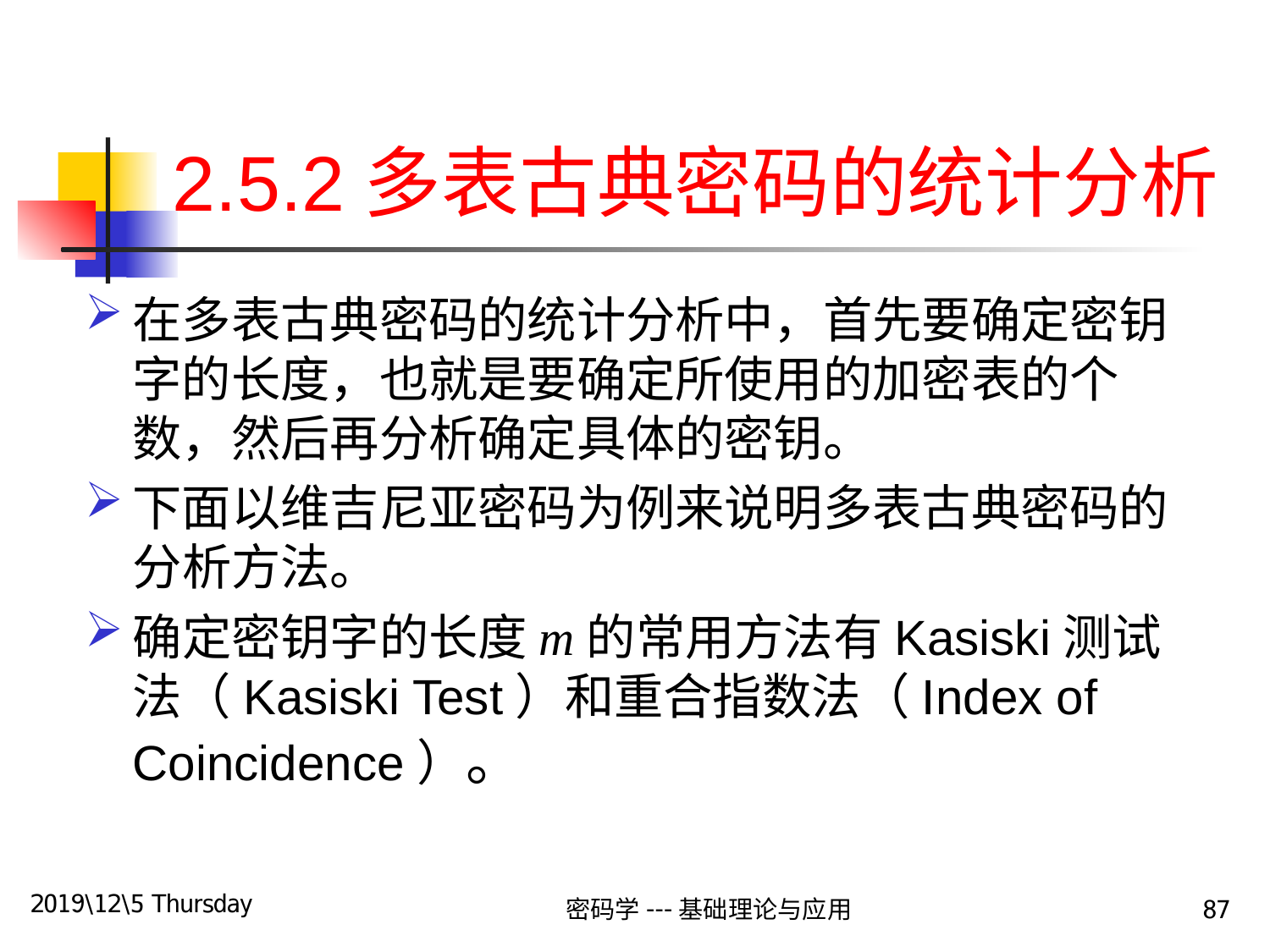

# 2.5.2多表古典密码的统计分析
在多表古典密码的统计分析中，首先要确定密钥字的长度，也就是要确定所使用的加密表的个数，然后再分析确定具体的密钥。
下面以维吉尼亚密码为例来说明多表古典密码的分析方法。
确定密钥字的长度m的常用方法有Kasiski测试法（Kasiski Test）和重合指数法（Index of Coincidence）。
密码学---基础理论与应用
87
2019\12\5 Thursday